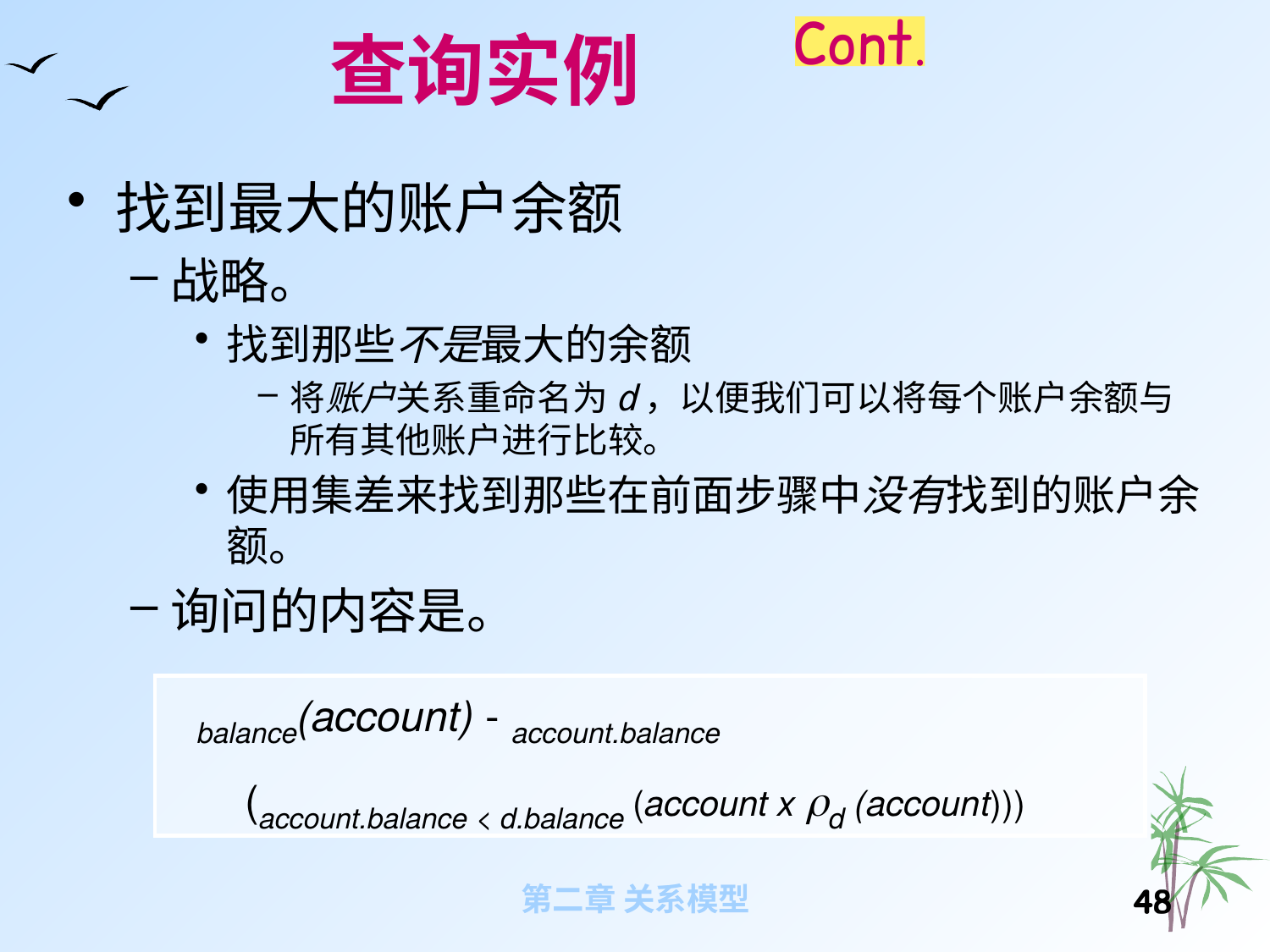

查询实例
Cont.
找到最大的账户余额
战略。
找到那些不是最大的余额
将账户关系重命名为d，以便我们可以将每个账户余额与所有其他账户进行比较。
使用集差来找到那些在前面步骤中没有找到的账户余额。
询问的内容是。

balance(account) - account.balance
    (account.balance < d.balance (account x ρd (account)))
第二章 关系模型
48